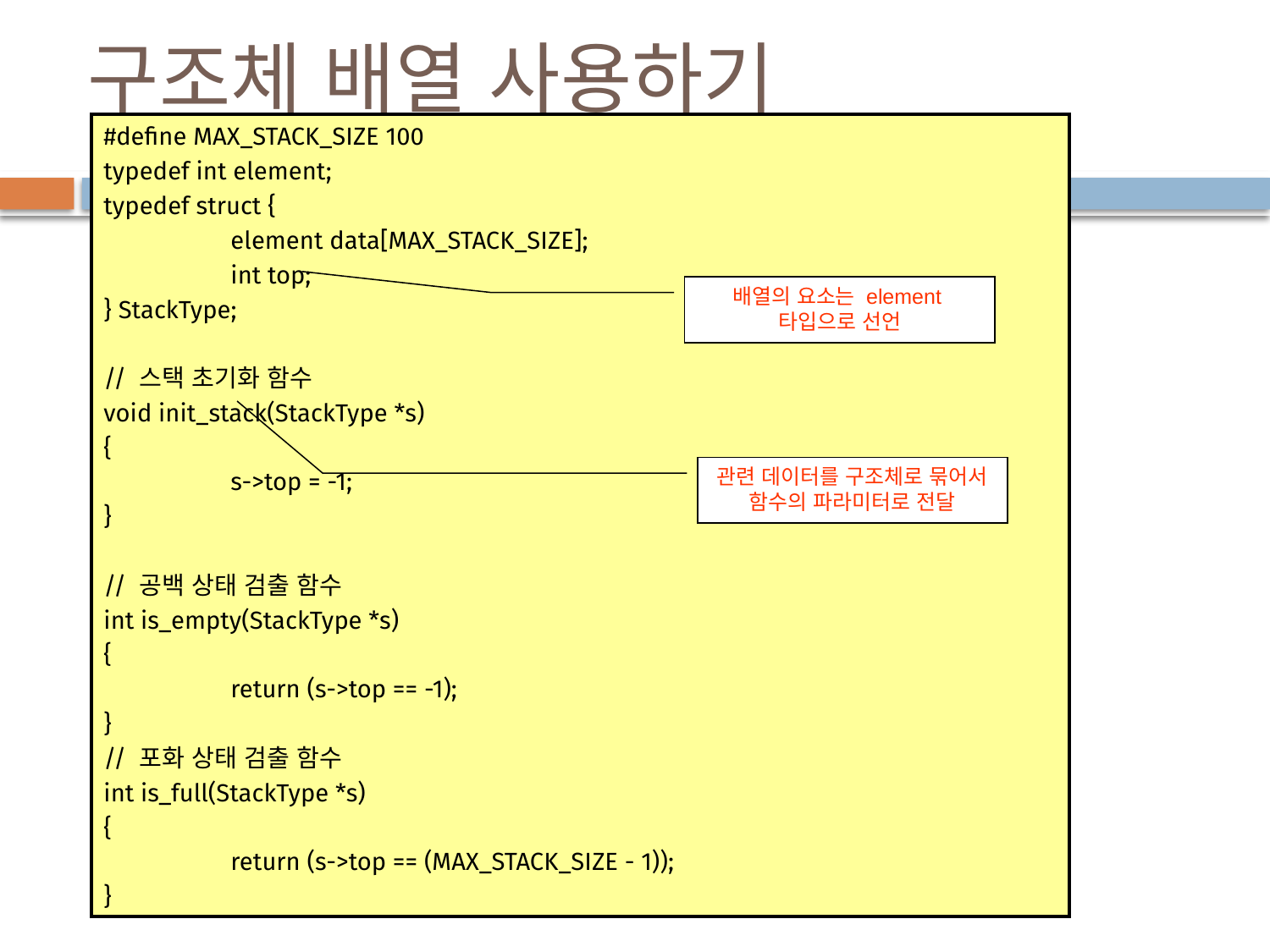

s
# 구조체 배열 사용하기

data

Top = -1
#define MAX_STACK_SIZE 100
typedef int element;
typedef struct {
	element data[MAX_STACK_SIZE];
	int top;
} StackType;

// 스택 초기화 함수
void init_stack(StackType *s)
{
	s->top = -1;
}

// 공백 상태 검출 함수
int is_empty(StackType *s)
{
	return (s->top == -1);
}
// 포화 상태 검출 함수
int is_full(StackType *s)
{
	return (s->top == (MAX_STACK_SIZE - 1));
}
s

배열의 요소는 element타입으로 선언
관련 데이터를 구조체로 묶어서 함수의 파라미터로 전달